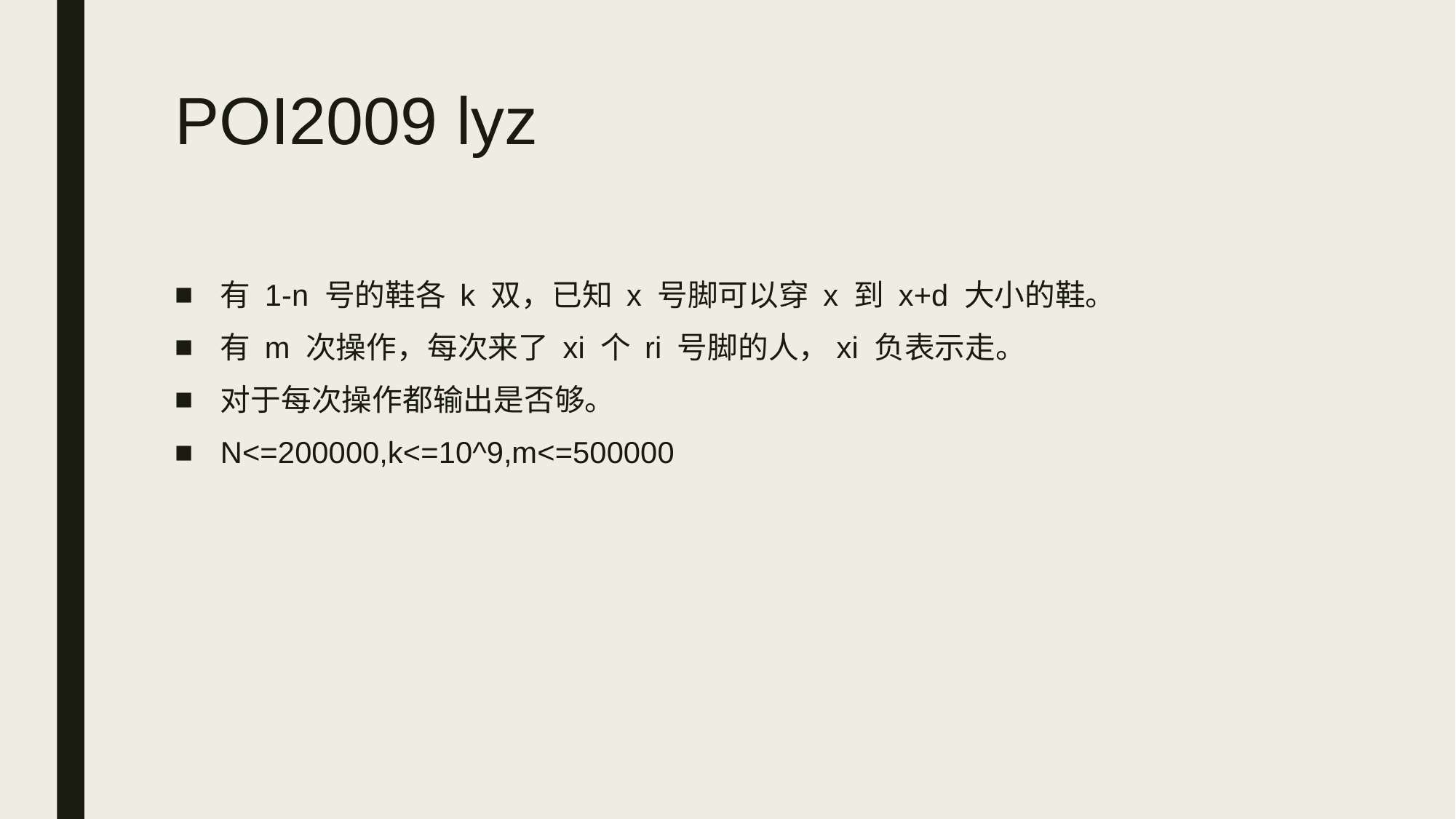

# POI2009 lyz
有 1-n 号的鞋各 k 双，已知 x 号脚可以穿 x 到 x+d 大小的鞋。
有 m 次操作，每次来了 xi 个 ri 号脚的人，xi 负表示走。
对于每次操作都输出是否够。
N<=200000,k<=10^9,m<=500000